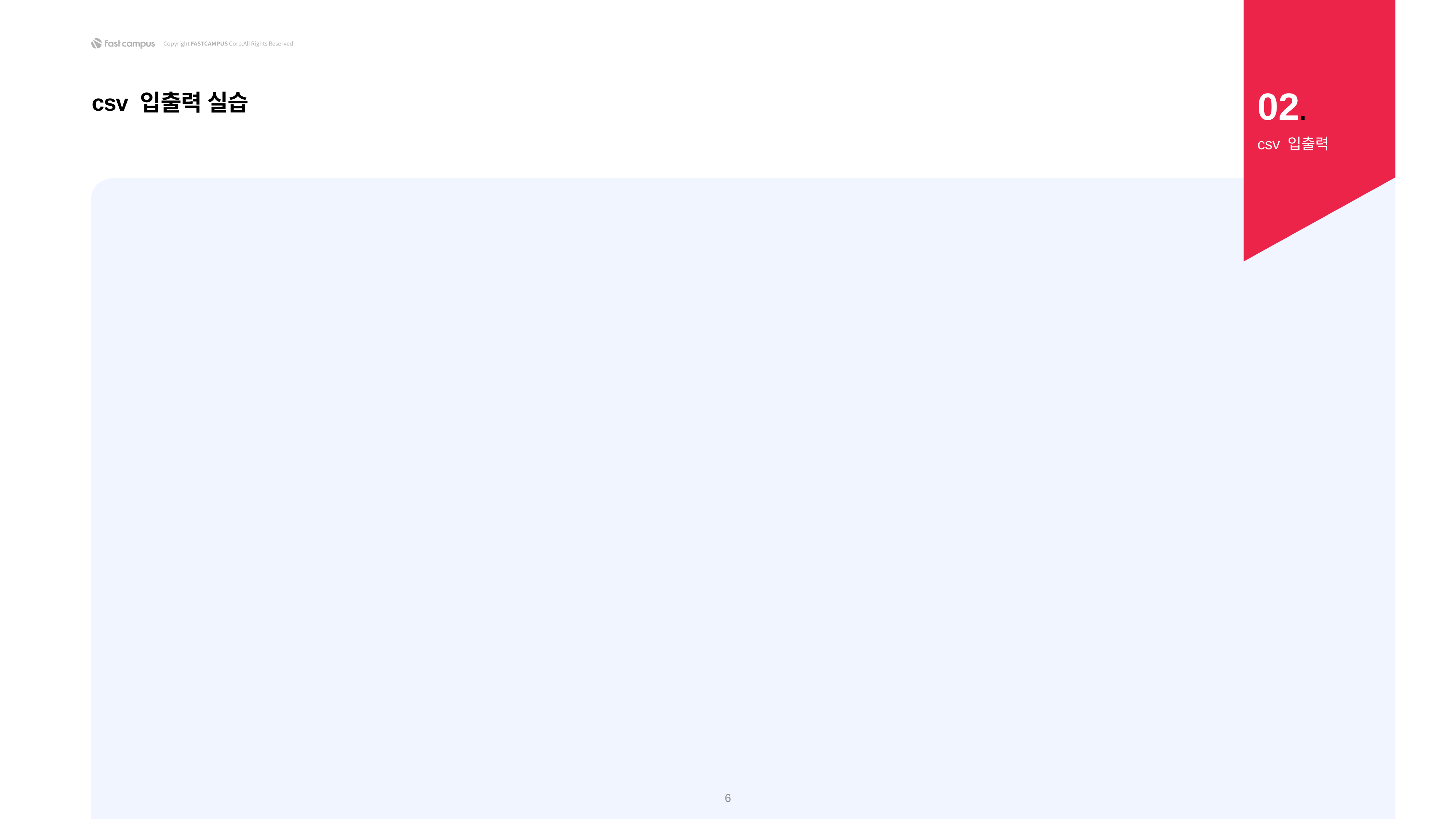

02.
csv 입출력 실습
csv 입출력
6